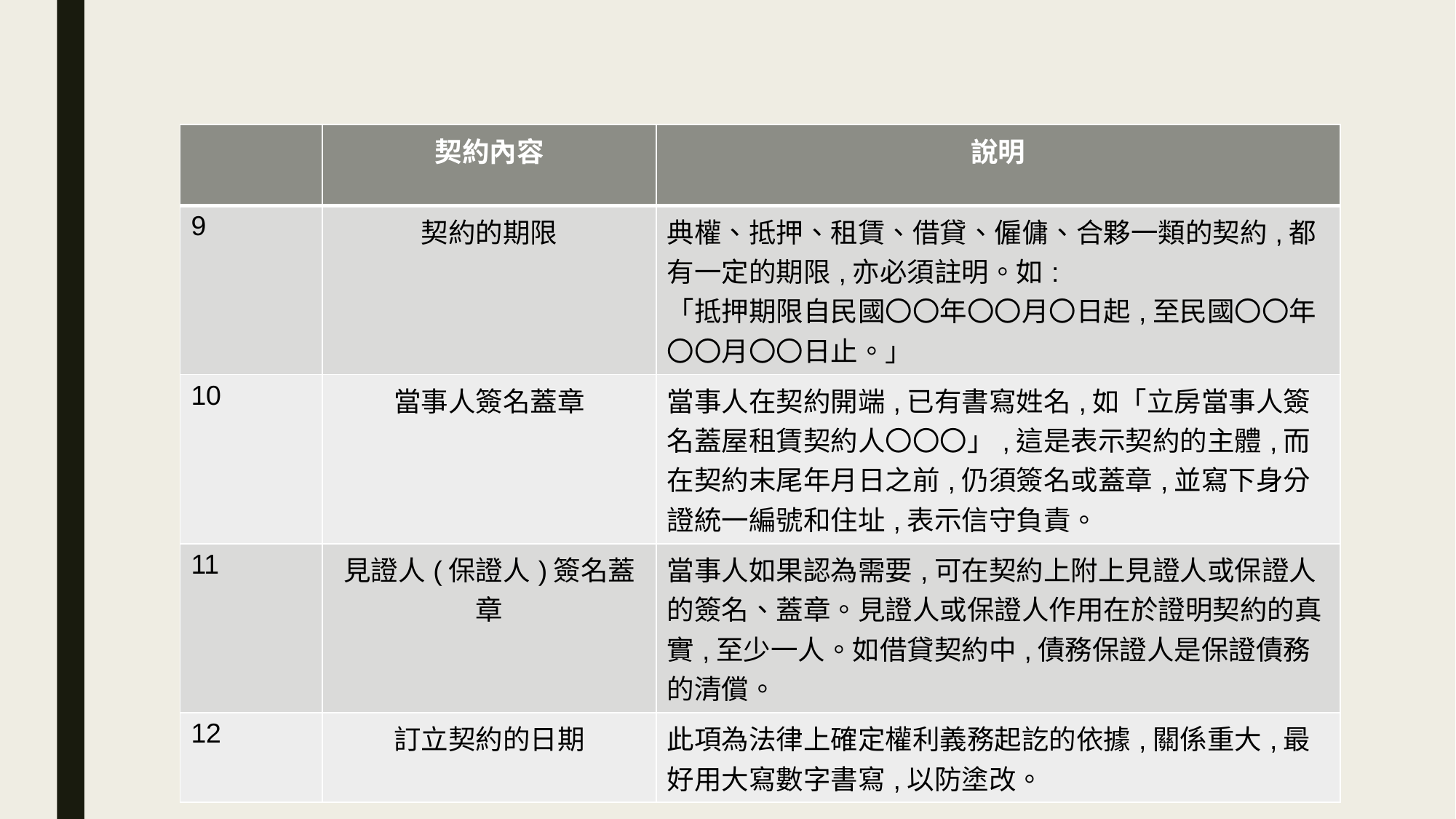

|  | 契約內容 | 說明 |
| --- | --- | --- |
| 9 | 契約的期限 | 典權、抵押、租賃、借貸、僱傭、合夥一類的契約,都有一定的期限,亦必須註明。如: 「抵押期限自民國〇〇年〇〇月〇日起,至民國〇〇年〇〇月〇〇日止。」 |
| 10 | 當事人簽名蓋章 | 當事人在契約開端,已有書寫姓名,如「立房當事人簽名蓋屋租賃契約人〇〇〇」,這是表示契約的主體,而在契約末尾年月日之前,仍須簽名或蓋章,並寫下身分證統一編號和住址,表示信守負責。 |
| 11 | 見證人(保證人)簽名蓋章 | 當事人如果認為需要,可在契約上附上見證人或保證人的簽名、蓋章。見證人或保證人作用在於證明契約的真實,至少一人。如借貸契約中,債務保證人是保證債務的清償。 |
| 12 | 訂立契約的日期 | 此項為法律上確定權利義務起訖的依據,關係重大,最好用大寫數字書寫,以防塗改。 |